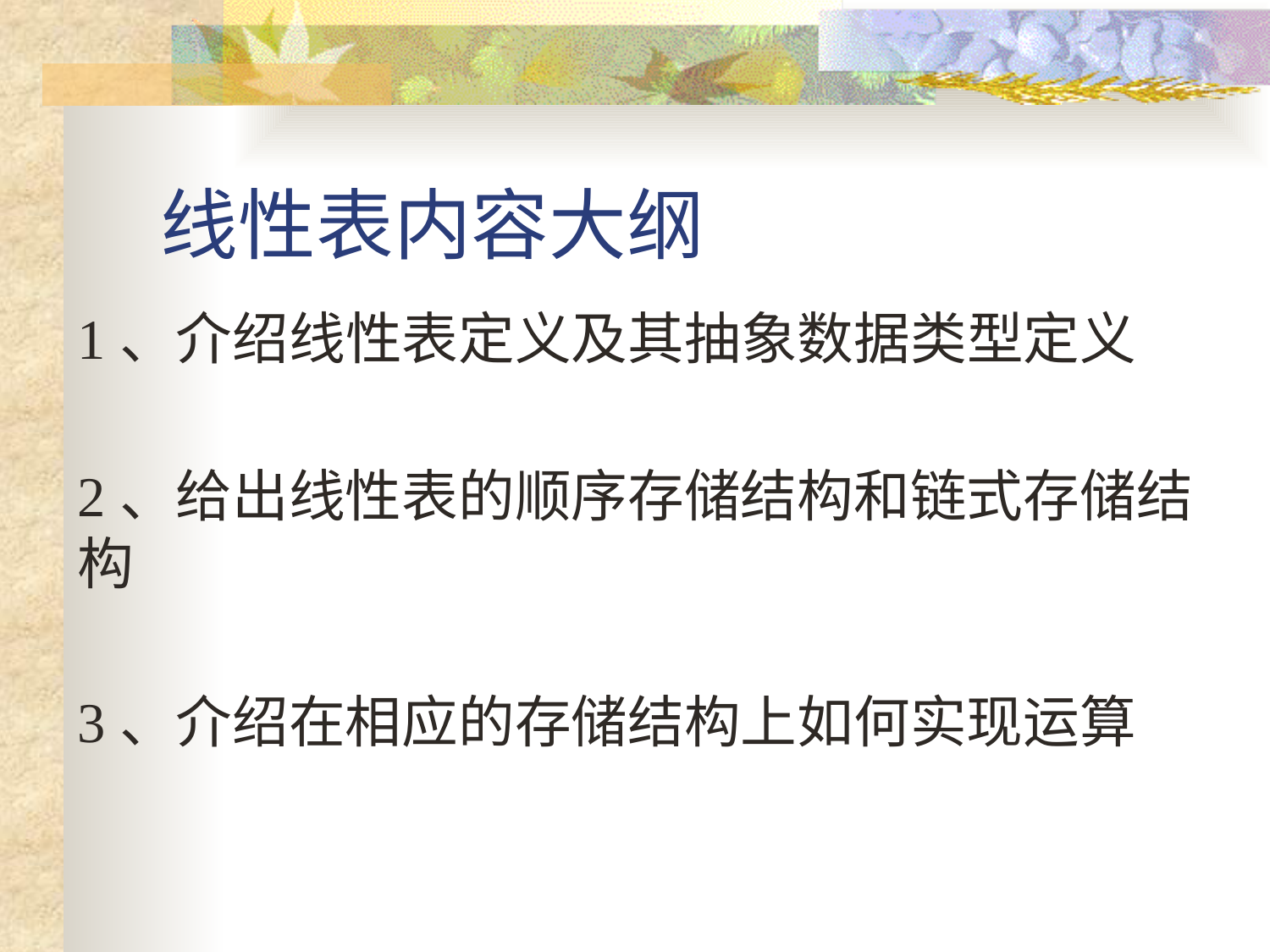

# 线性表内容大纲
1、介绍线性表定义及其抽象数据类型定义

2、给出线性表的顺序存储结构和链式存储结构

3、介绍在相应的存储结构上如何实现运算